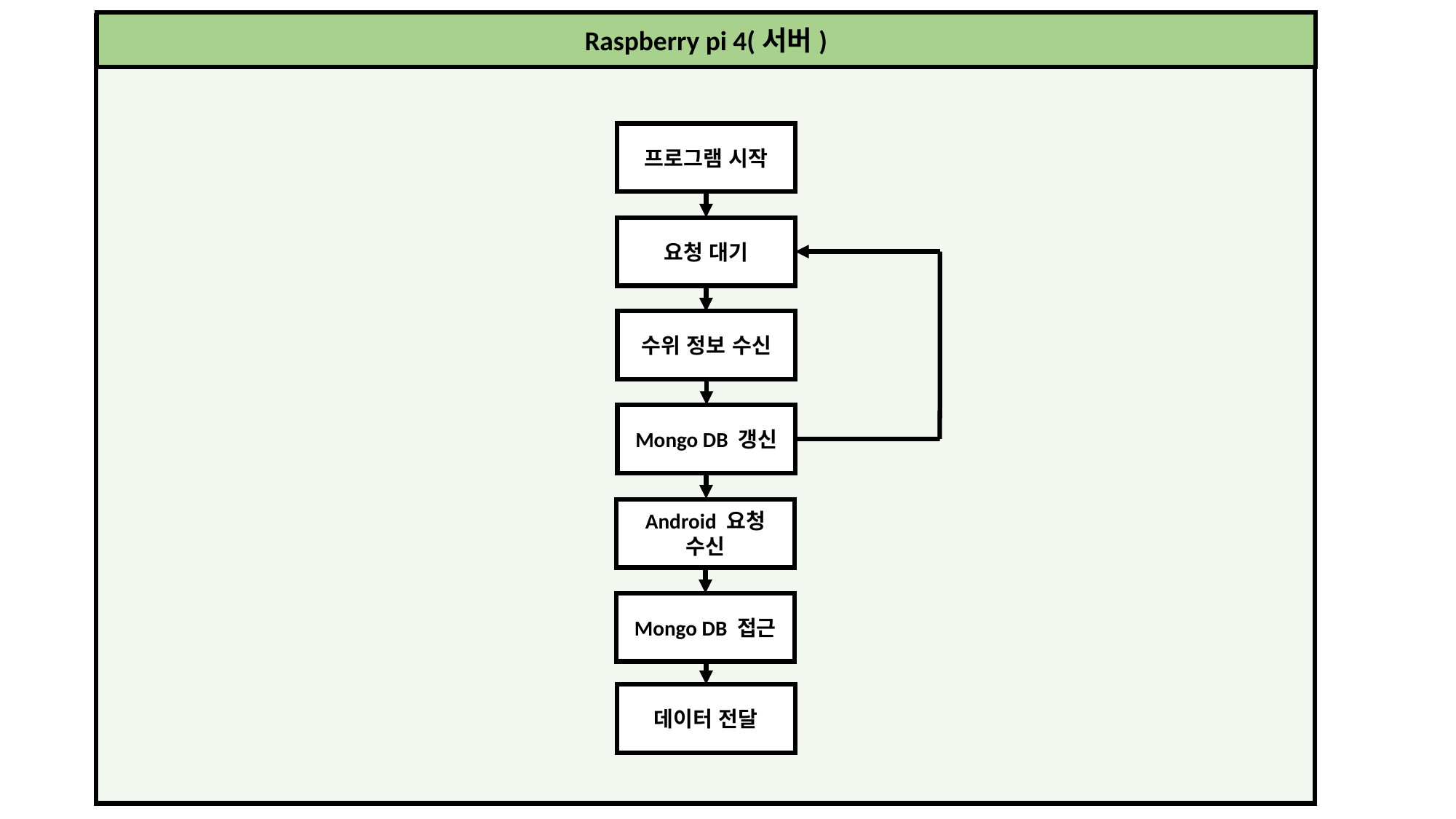

Raspberry pi 4(서버)

프로그램 시작
요청 대기
수위 정보 수신
Mongo DB 갱신
Android 요청 수신
Mongo DB 접근
데이터 전달